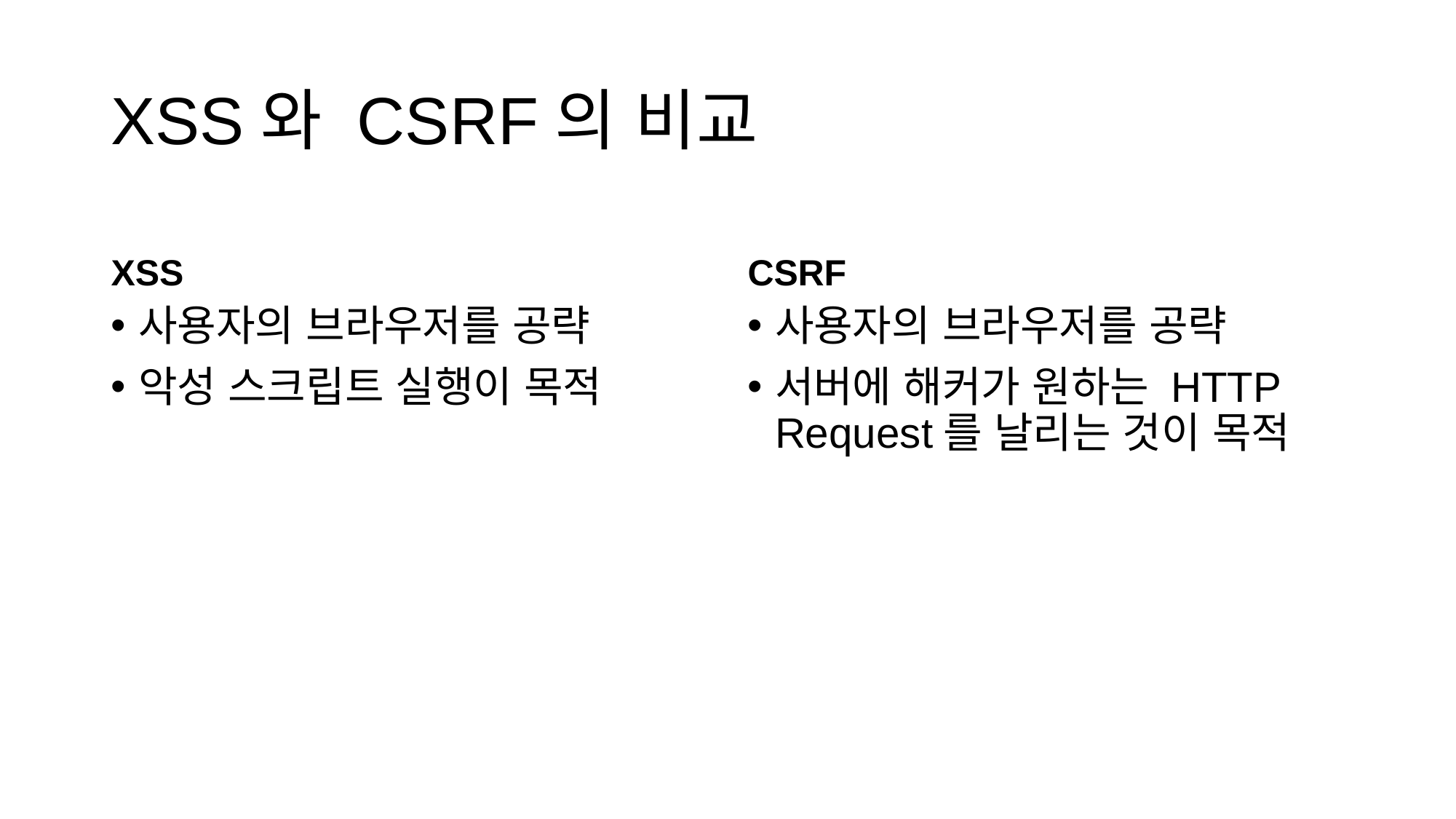

# XSS와 CSRF의 비교
XSS
CSRF
사용자의 브라우저를 공략
악성 스크립트 실행이 목적
사용자의 브라우저를 공략
서버에 해커가 원하는 HTTP Request를 날리는 것이 목적